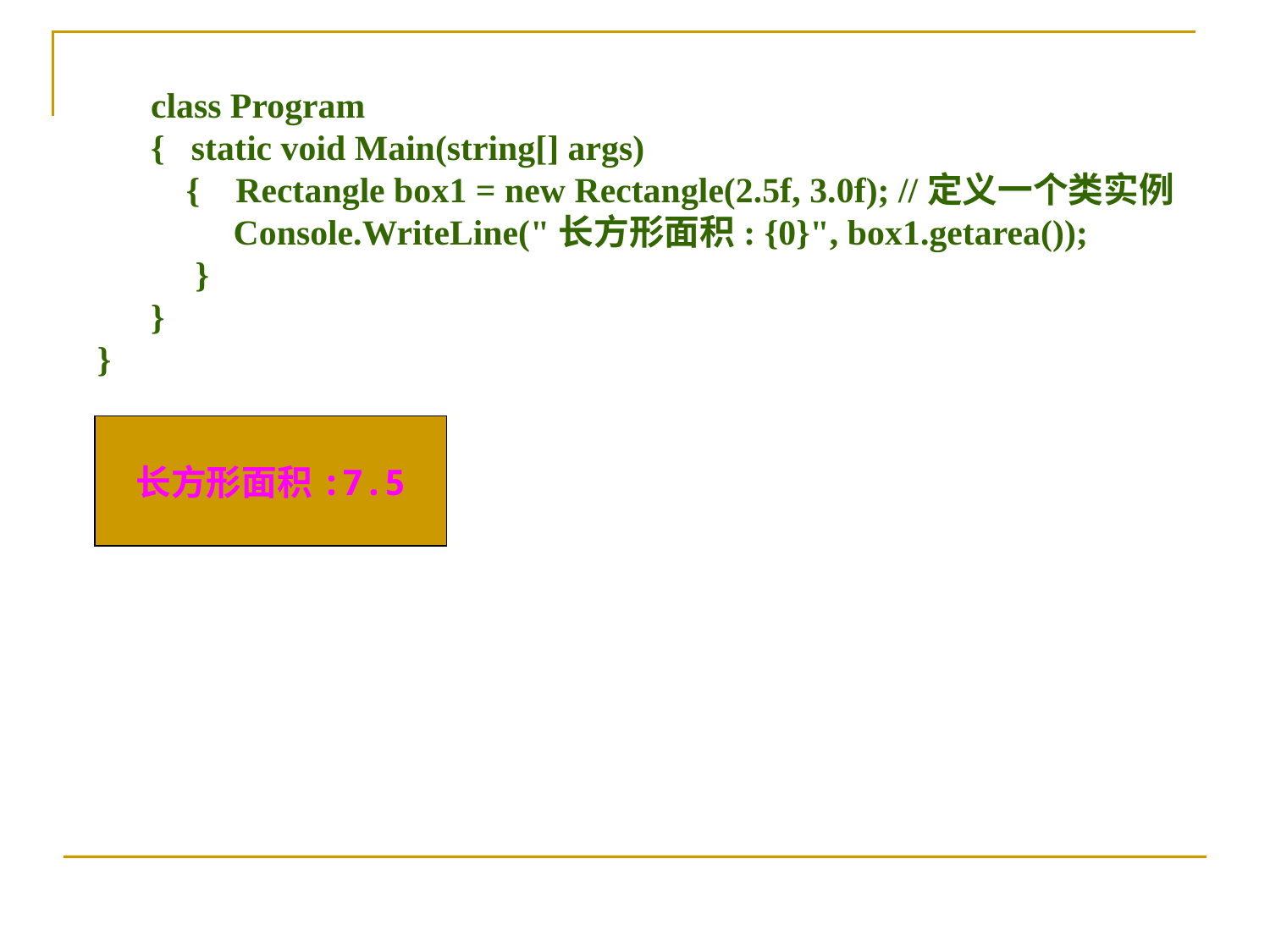

class Program
      {   static void Main(string[] args)
          {    Rectangle box1 = new Rectangle(2.5f, 3.0f); //定义一个类实例
           	 Console.WriteLine("长方形面积: {0}", box1.getarea());
           }
      }
}
长方形面积:7.5